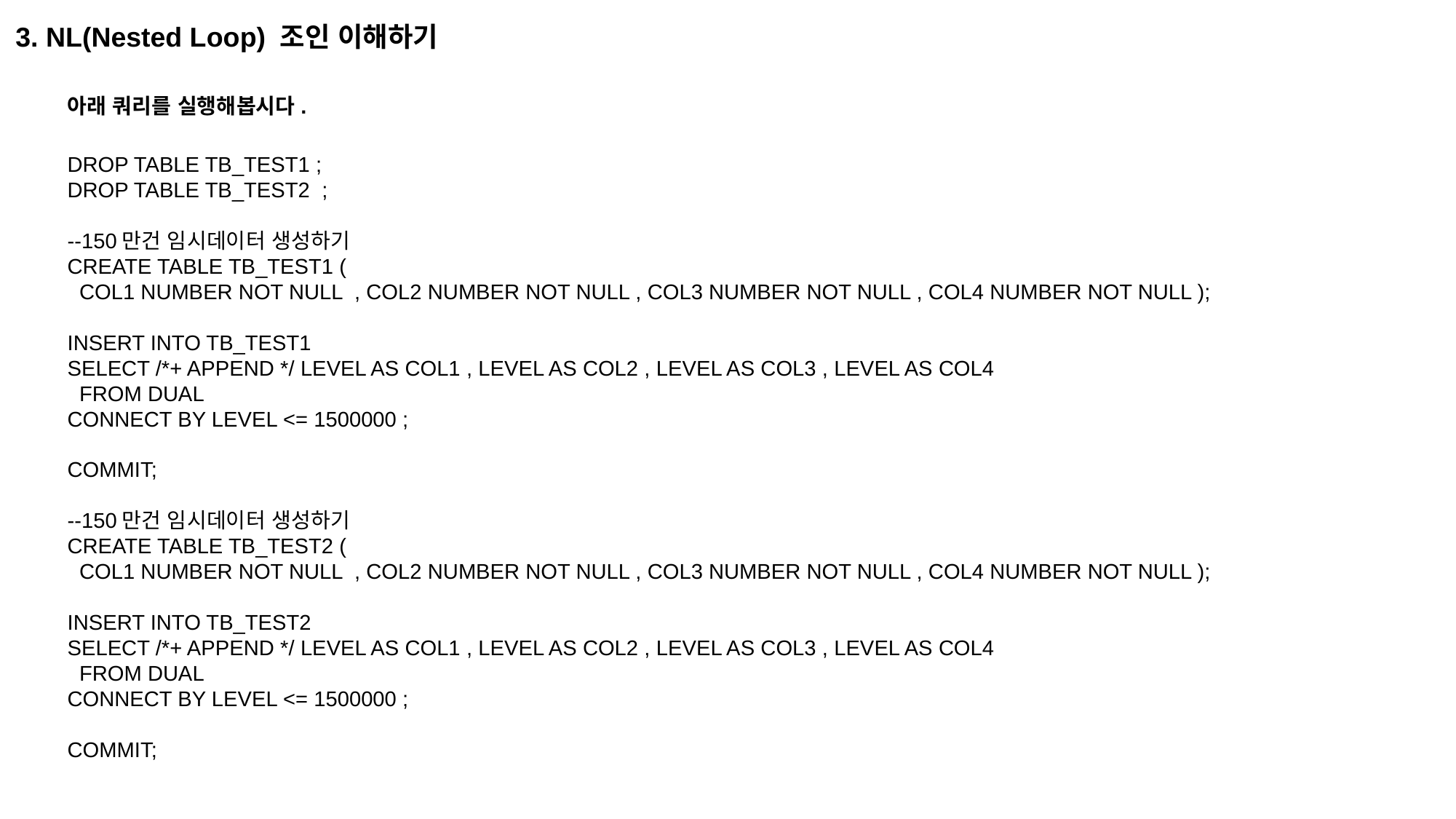

3. NL(Nested Loop) 조인 이해하기
아래 쿼리를 실행해봅시다.

DROP TABLE TB_TEST1 ;
DROP TABLE TB_TEST2  ;

--150만건 임시데이터 생성하기
CREATE TABLE TB_TEST1 (
  COL1 NUMBER NOT NULL  , COL2 NUMBER NOT NULL , COL3 NUMBER NOT NULL , COL4 NUMBER NOT NULL );

INSERT INTO TB_TEST1
SELECT /*+ APPEND */ LEVEL AS COL1 , LEVEL AS COL2 , LEVEL AS COL3 , LEVEL AS COL4
  FROM DUAL
CONNECT BY LEVEL <= 1500000 ;

COMMIT;

--150만건 임시데이터 생성하기
CREATE TABLE TB_TEST2 (
  COL1 NUMBER NOT NULL  , COL2 NUMBER NOT NULL , COL3 NUMBER NOT NULL , COL4 NUMBER NOT NULL );

INSERT INTO TB_TEST2
SELECT /*+ APPEND */ LEVEL AS COL1 , LEVEL AS COL2 , LEVEL AS COL3 , LEVEL AS COL4
  FROM DUAL
CONNECT BY LEVEL <= 1500000 ;

COMMIT;